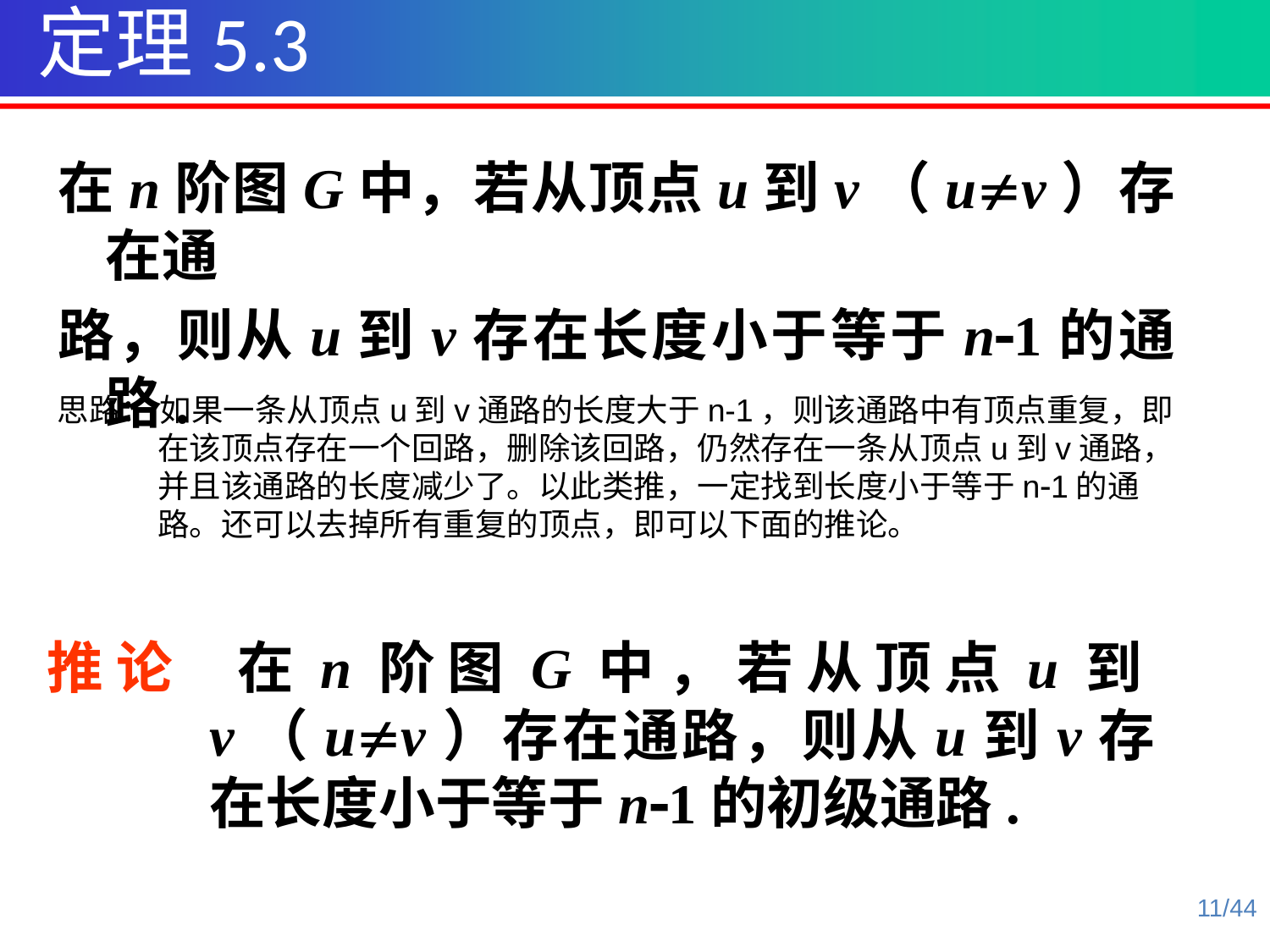

定理5.3
在n阶图G中，若从顶点u到v（u≠v）存在通
路，则从u到v存在长度小于等于n−1的通路.
思路： 如果一条从顶点u到v通路的长度大于n-1，则该通路中有顶点重复，即在该顶点存在一个回路，删除该回路，仍然存在一条从顶点u到v通路，并且该通路的长度减少了。以此类推，一定找到长度小于等于n−1的通路。还可以去掉所有重复的顶点，即可以下面的推论。
推论  在n阶图G中，若从顶点u到v（u≠v）存在通路，则从u到v存在长度小于等于n−1的初级通路.
11/44